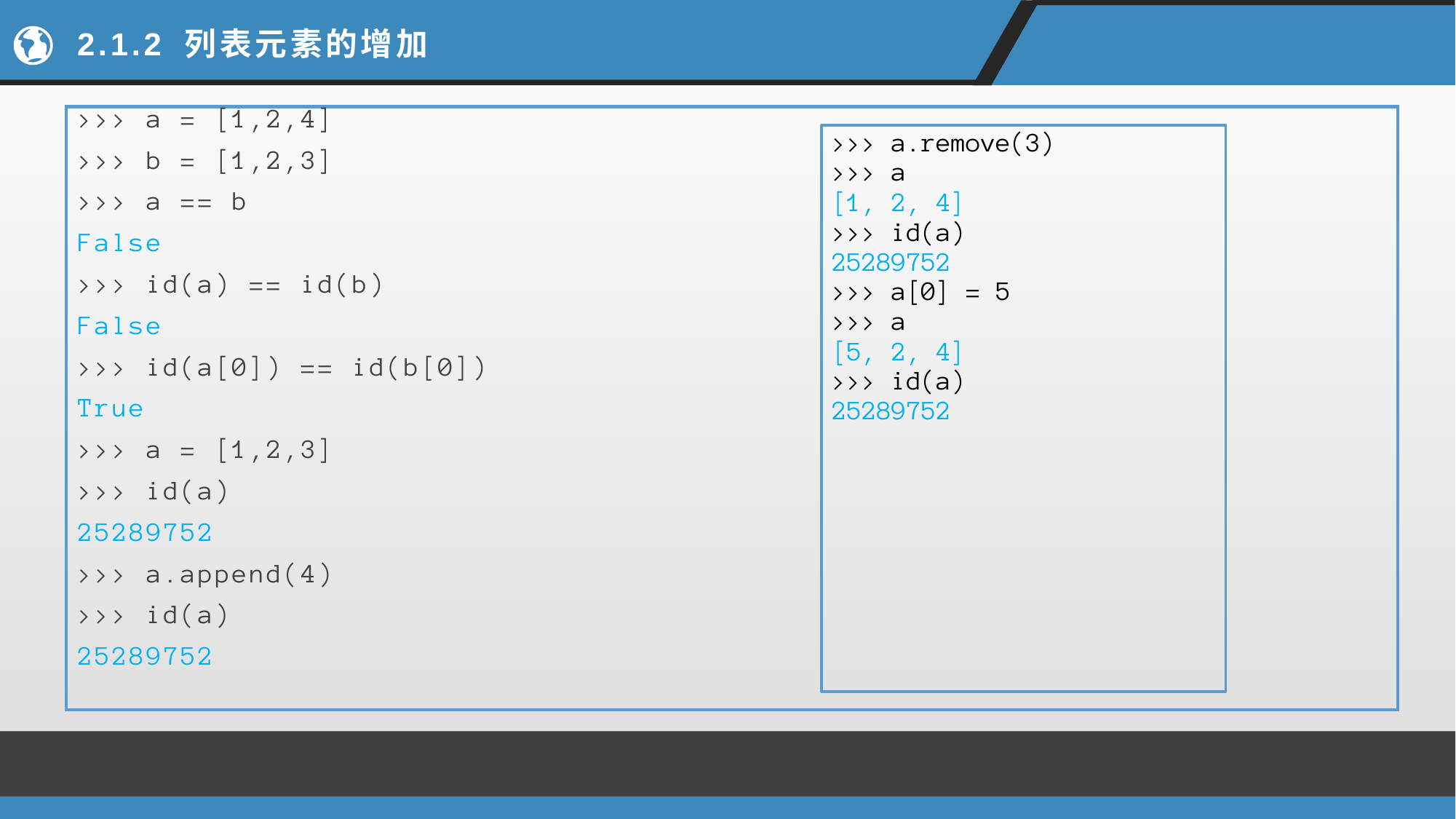

# 2.1.2 列表元素的增加

>>> a = [1,2,4]
>>> b = [1,2,3]
>>> a == b
False
>>> id(a) == id(b)
False
>>> id(a[0]) == id(b[0])
True
>>> a = [1,2,3]
>>> id(a)
25289752
>>> a.append(4)
>>> id(a)
25289752
>>> a.remove(3)
>>> a
[1, 2, 4]
>>> id(a)
25289752
>>> a[0] = 5
>>> a
[5, 2, 4]
>>> id(a)
25289752